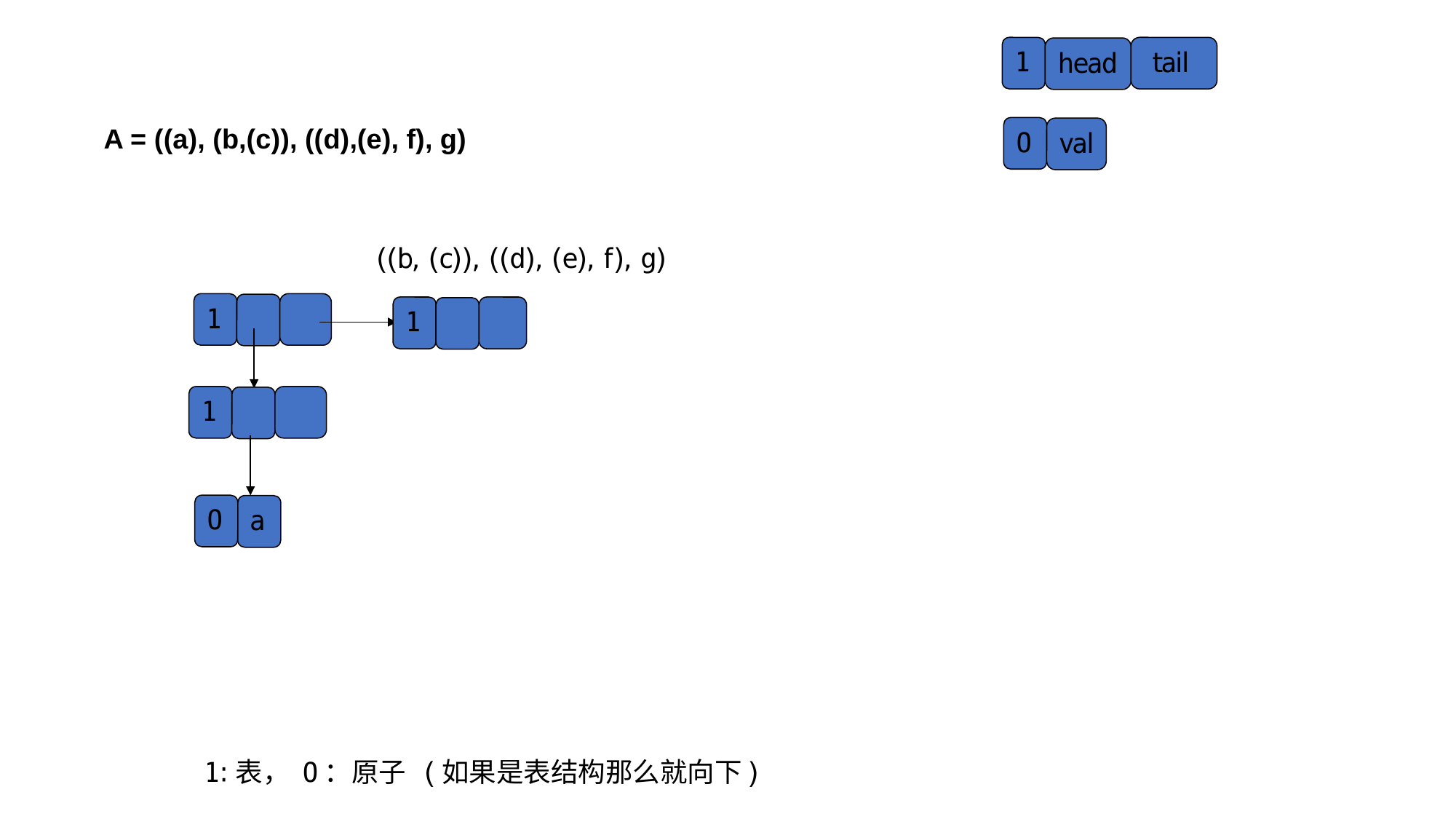

1
 tail
head

A = ((a), (b,(c)), ((d),(e), f), g)

0
val
((b, (c)), ((d), (e), f), g)
1

1

1

0
a
1:表， 0：原子  (如果是表结构那么就向下)